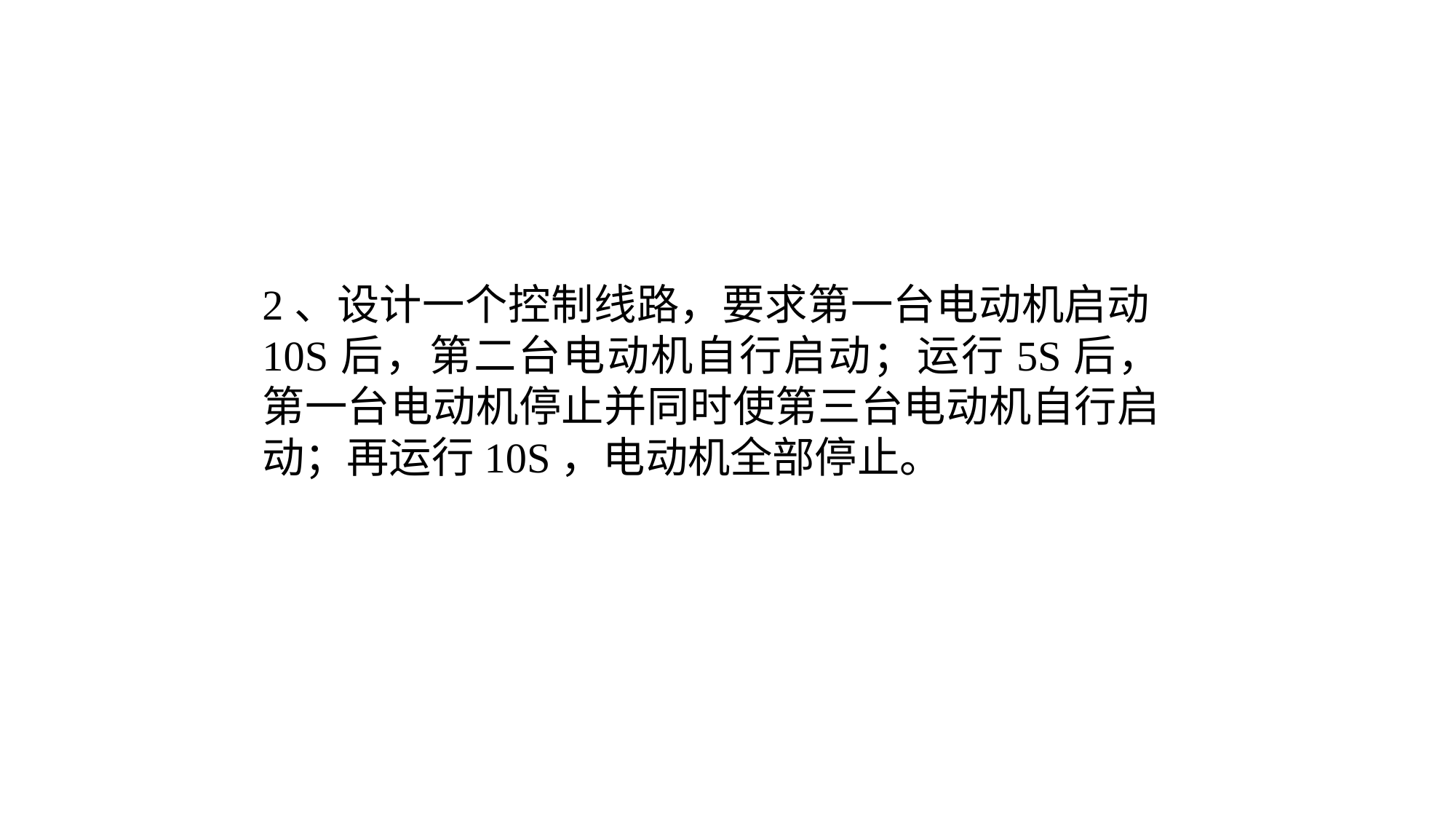

2、设计一个控制线路，要求第一台电动机启动10S后，第二台电动机自行启动；运行5S后，第一台电动机停止并同时使第三台电动机自行启动；再运行10S，电动机全部停止。